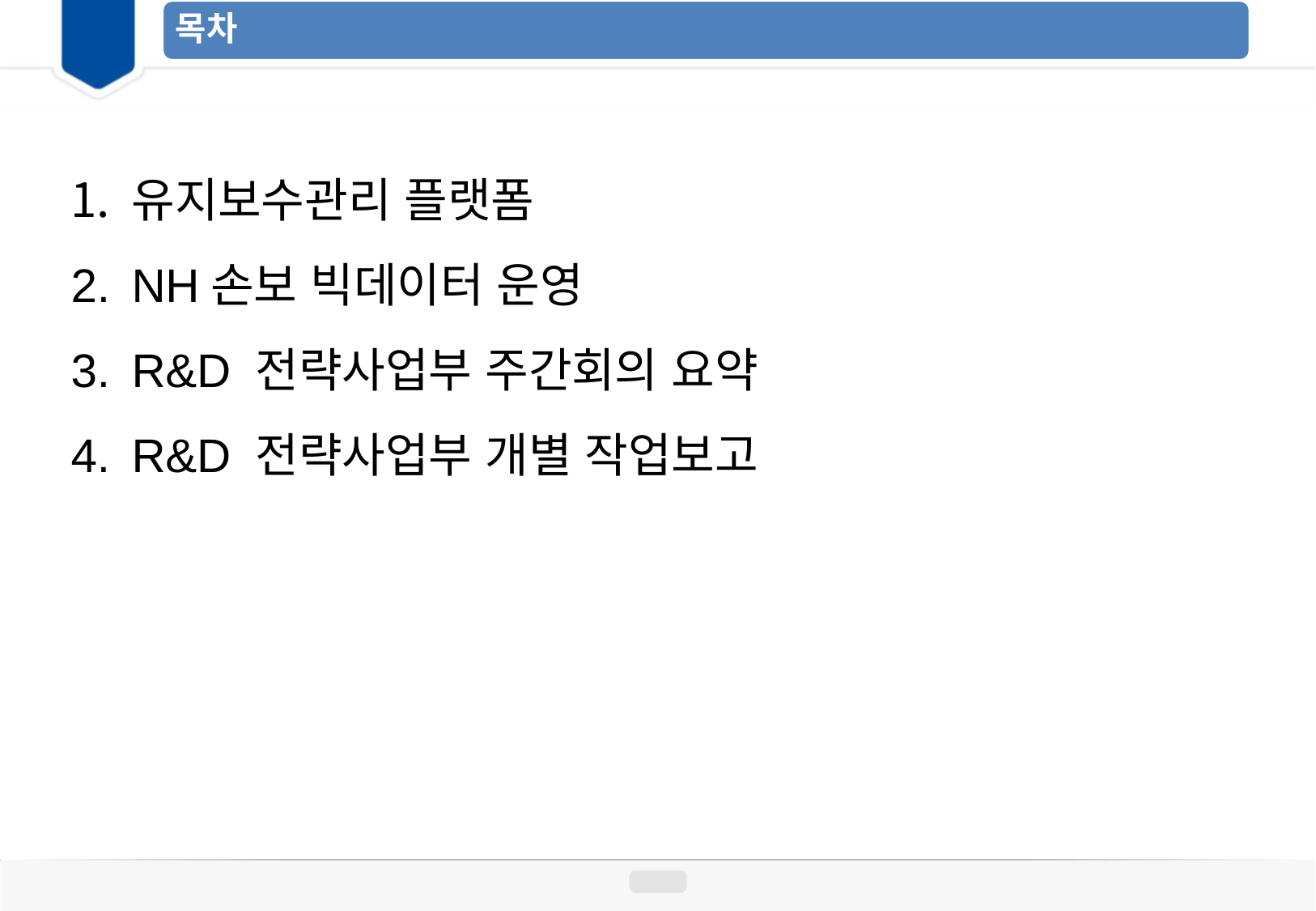

# 목차
유지보수관리 플랫폼
NH손보 빅데이터 운영
R&D 전략사업부 주간회의 요약
R&D 전략사업부 개별 작업보고